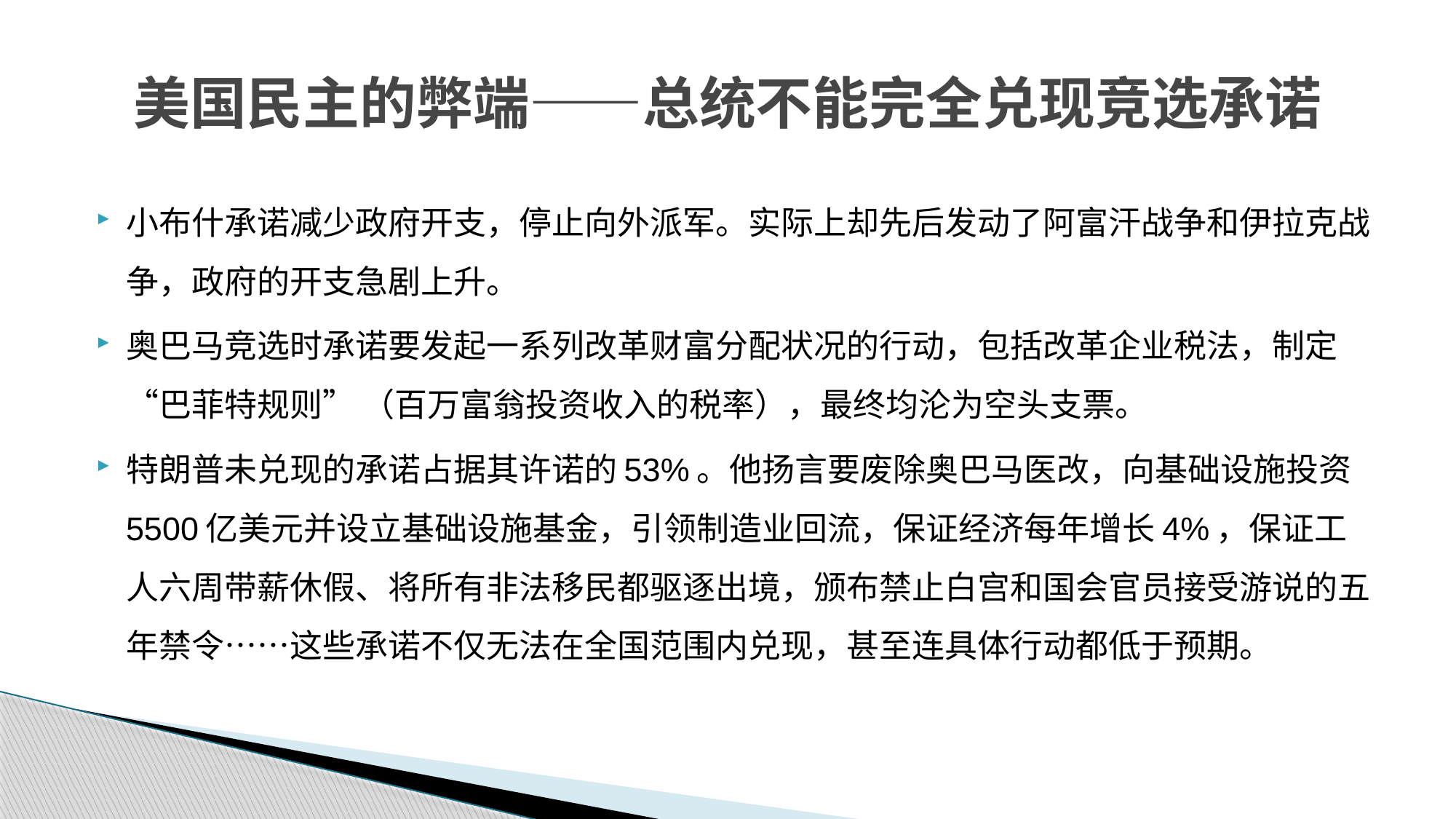

# 美国民主的弊端——总统不能完全兑现竞选承诺
小布什承诺减少政府开支，停止向外派军。实际上却先后发动了阿富汗战争和伊拉克战争，政府的开支急剧上升。
奥巴马竞选时承诺要发起一系列改革财富分配状况的行动，包括改革企业税法，制定“巴菲特规则” （百万富翁投资收入的税率），最终均沦为空头支票。
特朗普未兑现的承诺占据其许诺的53%。他扬言要废除奥巴马医改，向基础设施投资5500亿美元并设立基础设施基金，引领制造业回流，保证经济每年增长4%，保证工人六周带薪休假、将所有非法移民都驱逐出境，颁布禁止白宫和国会官员接受游说的五年禁令……这些承诺不仅无法在全国范围内兑现，甚至连具体行动都低于预期。